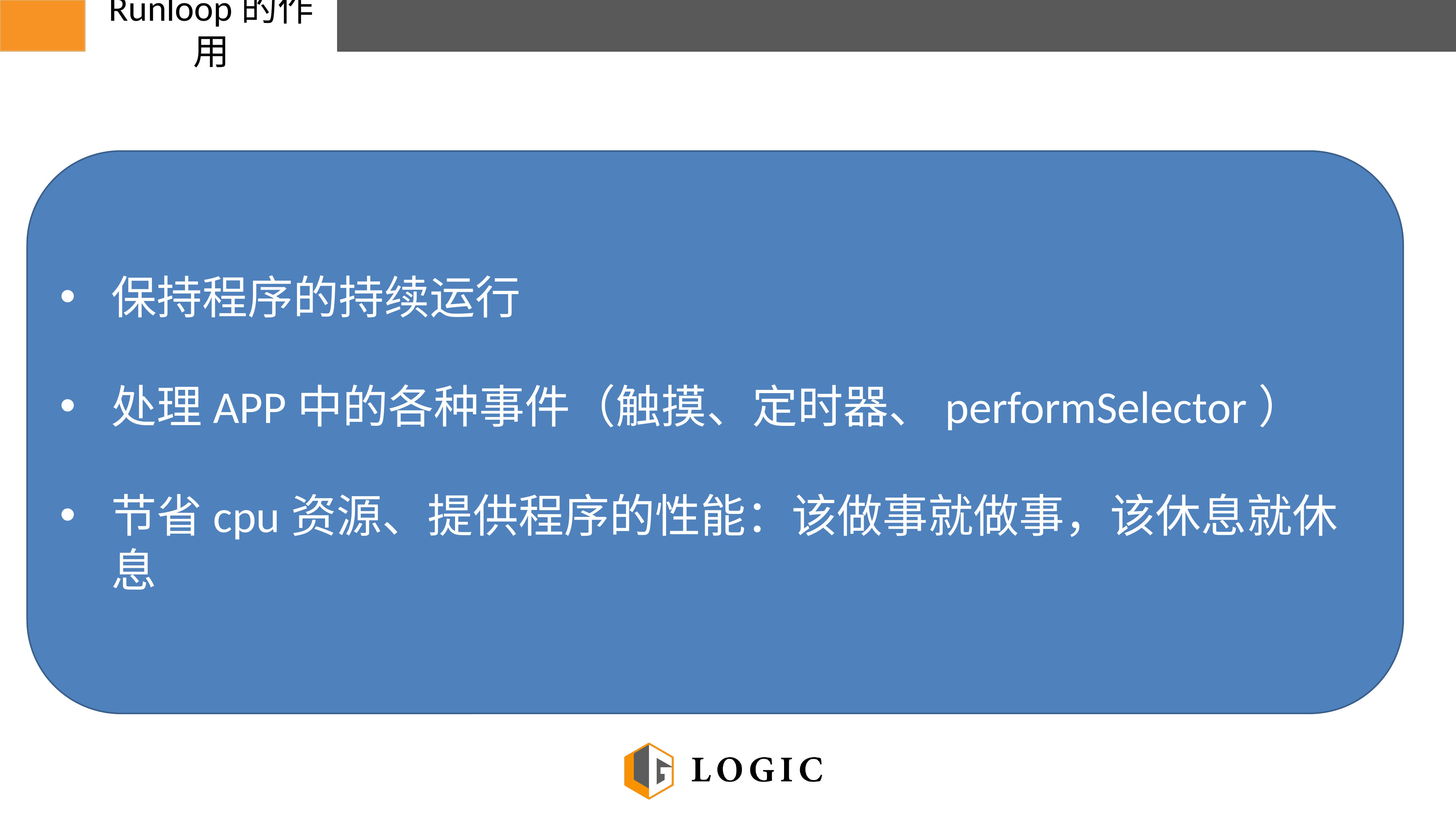

Runloop的作用
保持程序的持续运行

处理APP中的各种事件（触摸、定时器、performSelector）

节省cpu资源、提供程序的性能：该做事就做事，该休息就休息